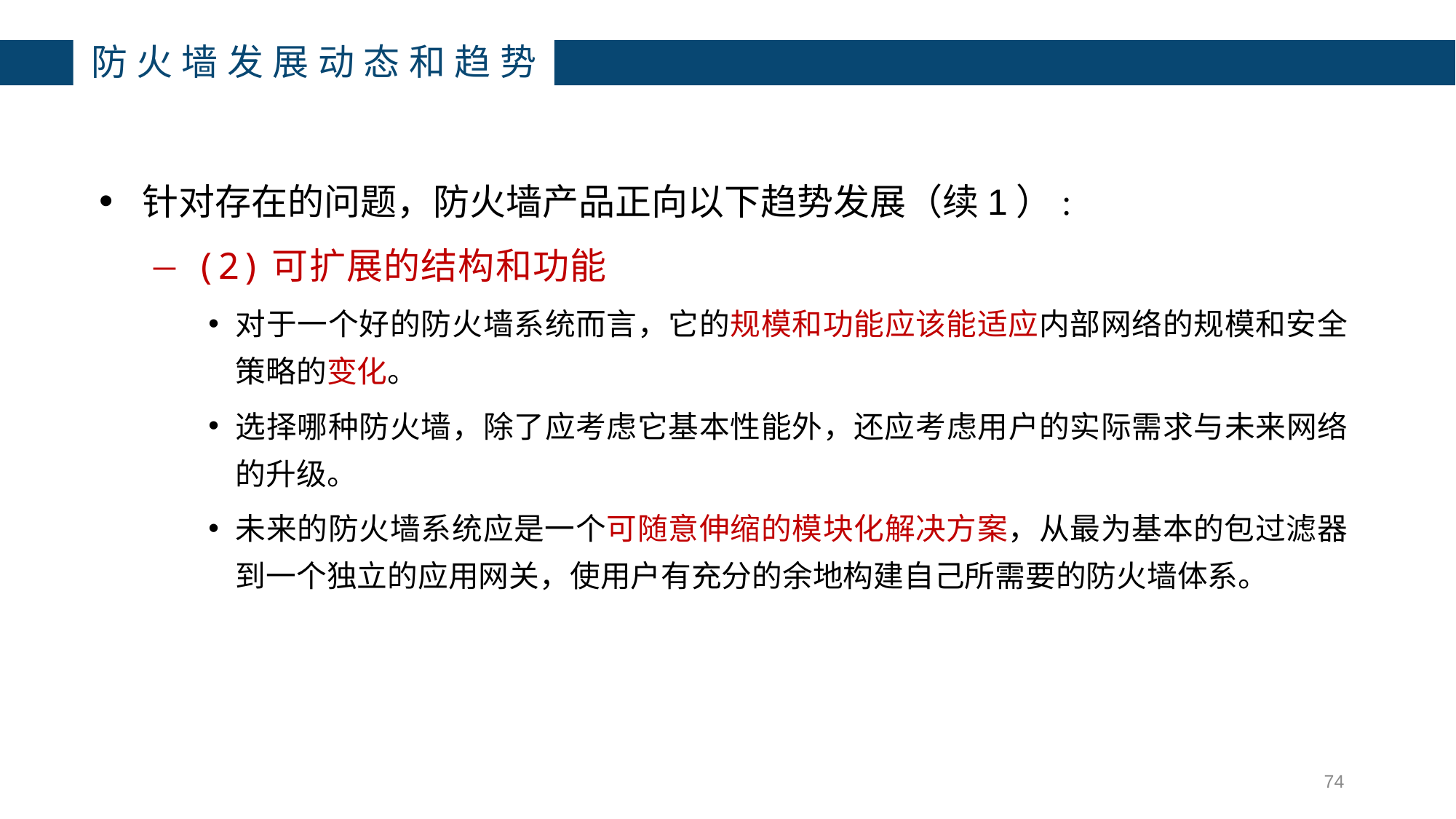

防火墙发展动态和趋势

针对存在的问题，防火墙产品正向以下趋势发展（续1）:
(2)可扩展的结构和功能
对于一个好的防火墙系统而言，它的规模和功能应该能适应内部网络的规模和安全策略的变化。
选择哪种防火墙，除了应考虑它基本性能外，还应考虑用户的实际需求与未来网络的升级。
未来的防火墙系统应是一个可随意伸缩的模块化解决方案，从最为基本的包过滤器到一个独立的应用网关，使用户有充分的余地构建自己所需要的防火墙体系。
74